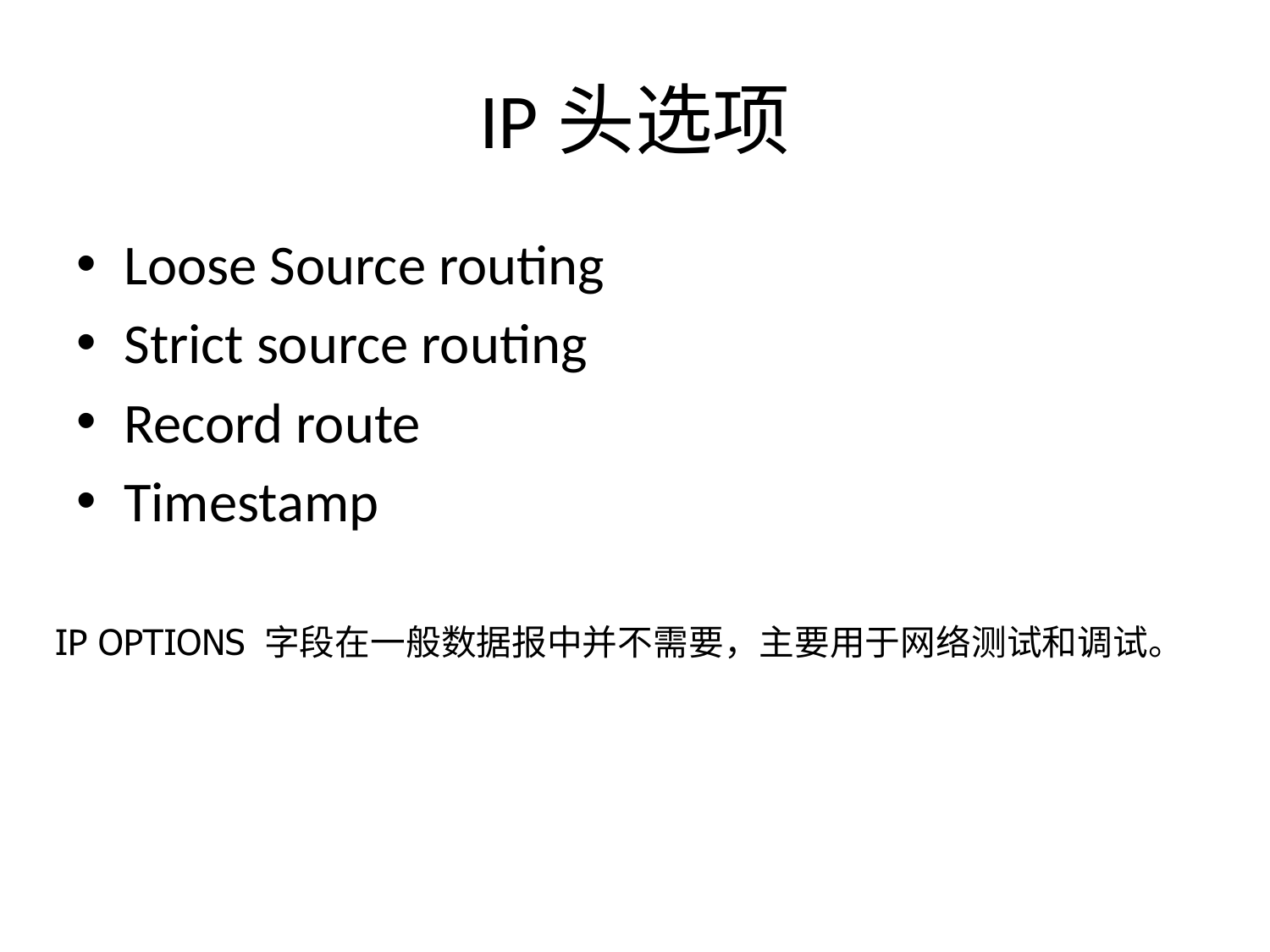

# IP头选项
Loose Source routing
Strict source routing
Record route
Timestamp
IP OPTIONS 字段在一般数据报中并不需要，主要用于网络测试和调试。